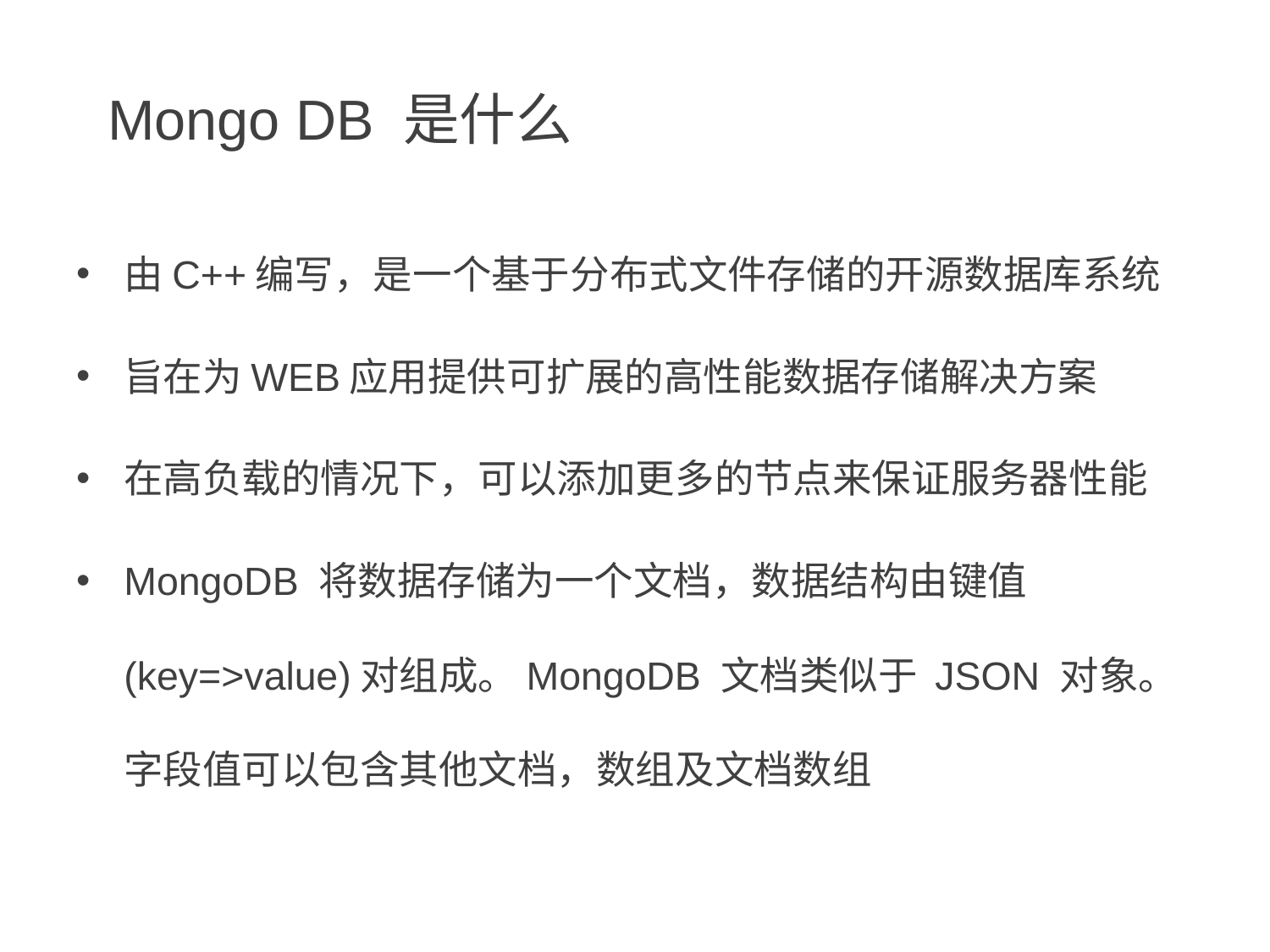

# Mongo DB 是什么
由C++编写，是一个基于分布式文件存储的开源数据库系统
旨在为WEB应用提供可扩展的高性能数据存储解决方案
在高负载的情况下，可以添加更多的节点来保证服务器性能
MongoDB 将数据存储为一个文档，数据结构由键值(key=>value)对组成。MongoDB 文档类似于 JSON 对象。字段值可以包含其他文档，数组及文档数组